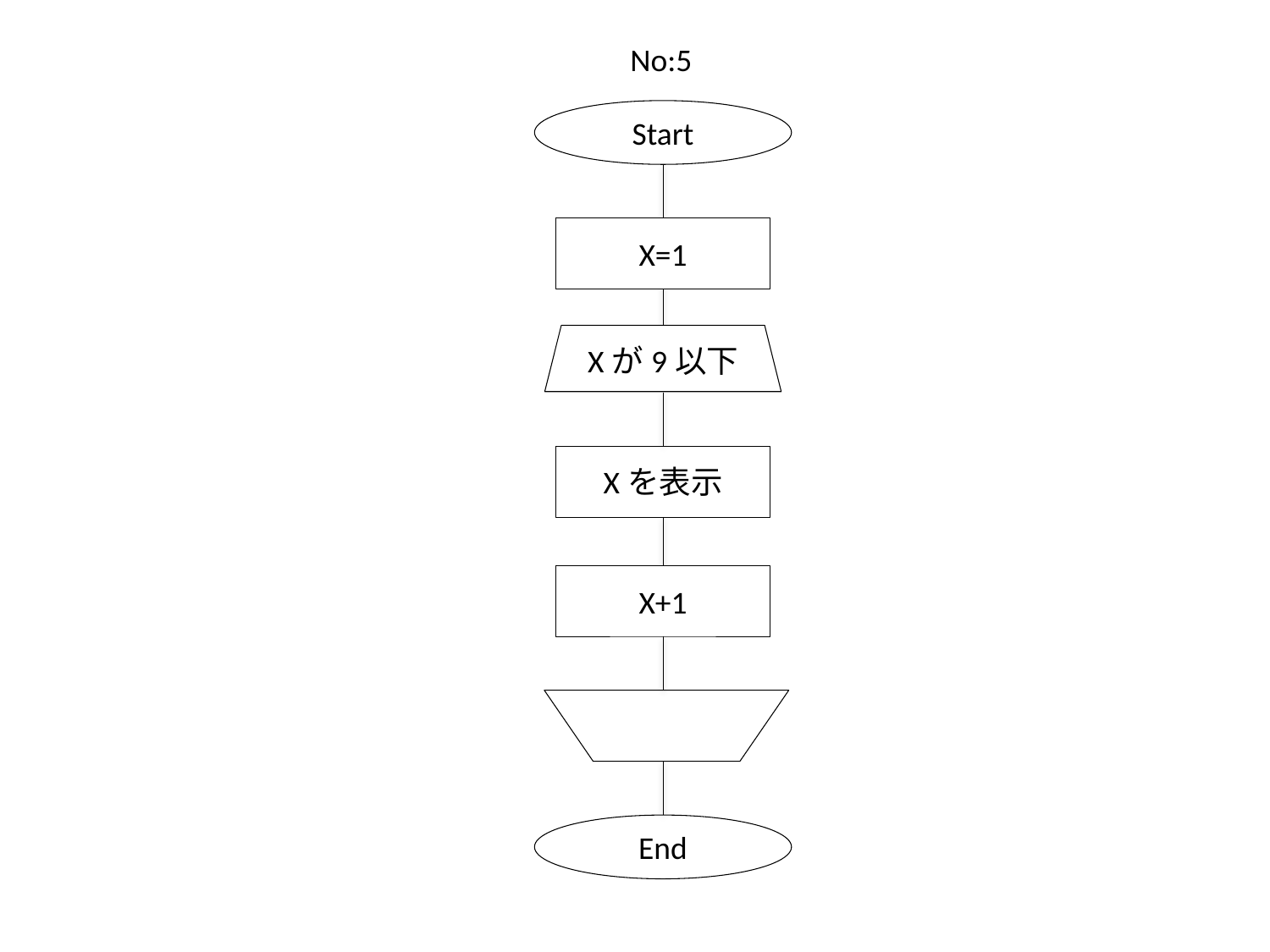

No:5
Start
X=1
Xが9以下
Xを表示
X+1

End